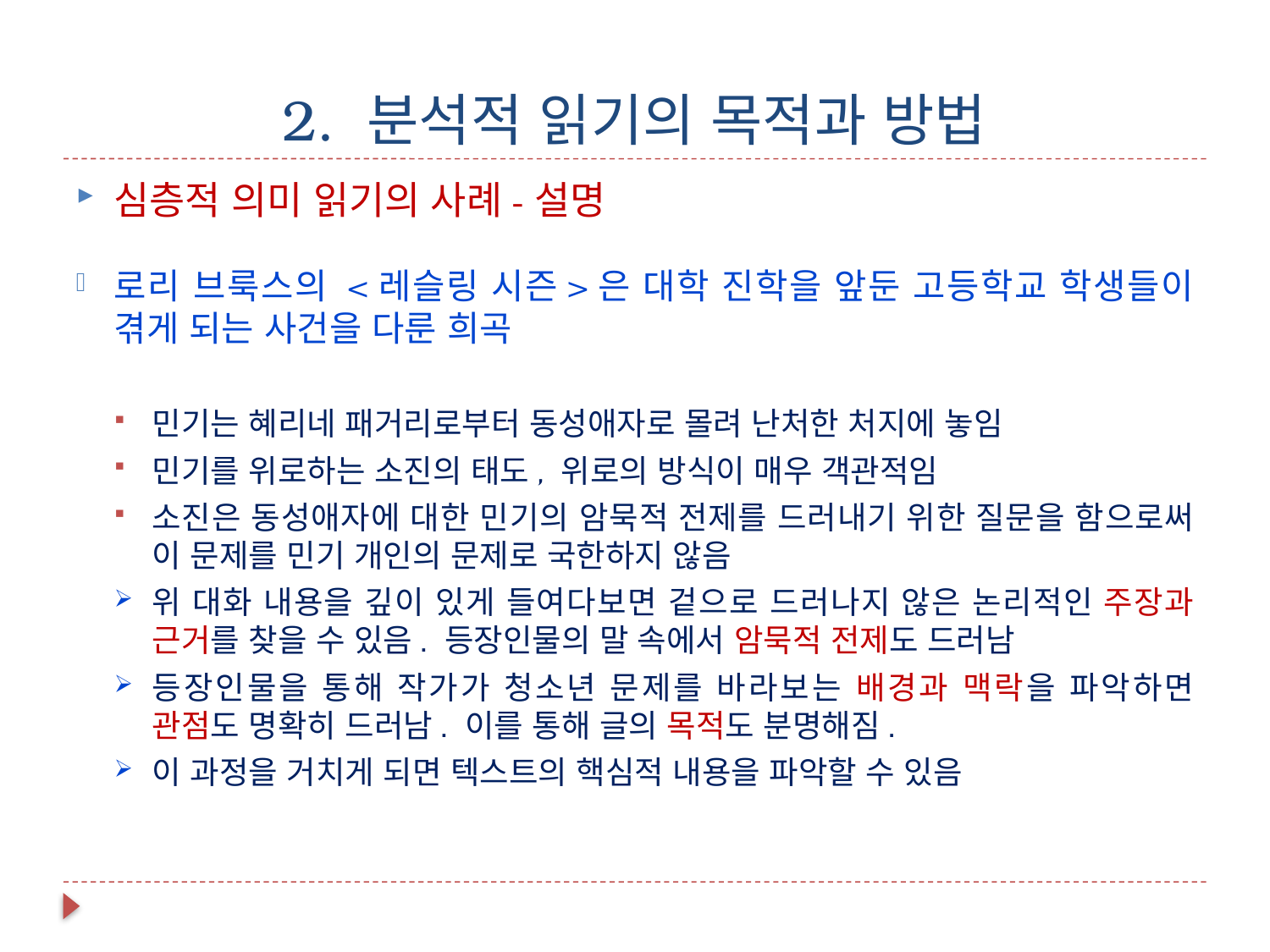

# 2. 분석적 읽기의 목적과 방법
심층적 의미 읽기의 사례-설명

로리 브룩스의 <레슬링 시즌>은 대학 진학을 앞둔 고등학교 학생들이 겪게 되는 사건을 다룬 희곡

민기는 혜리네 패거리로부터 동성애자로 몰려 난처한 처지에 놓임
민기를 위로하는 소진의 태도, 위로의 방식이 매우 객관적임
소진은 동성애자에 대한 민기의 암묵적 전제를 드러내기 위한 질문을 함으로써 이 문제를 민기 개인의 문제로 국한하지 않음
위 대화 내용을 깊이 있게 들여다보면 겉으로 드러나지 않은 논리적인 주장과 근거를 찾을 수 있음. 등장인물의 말 속에서 암묵적 전제도 드러남
등장인물을 통해 작가가 청소년 문제를 바라보는 배경과 맥락을 파악하면 관점도 명확히 드러남. 이를 통해 글의 목적도 분명해짐.
이 과정을 거치게 되면 텍스트의 핵심적 내용을 파악할 수 있음